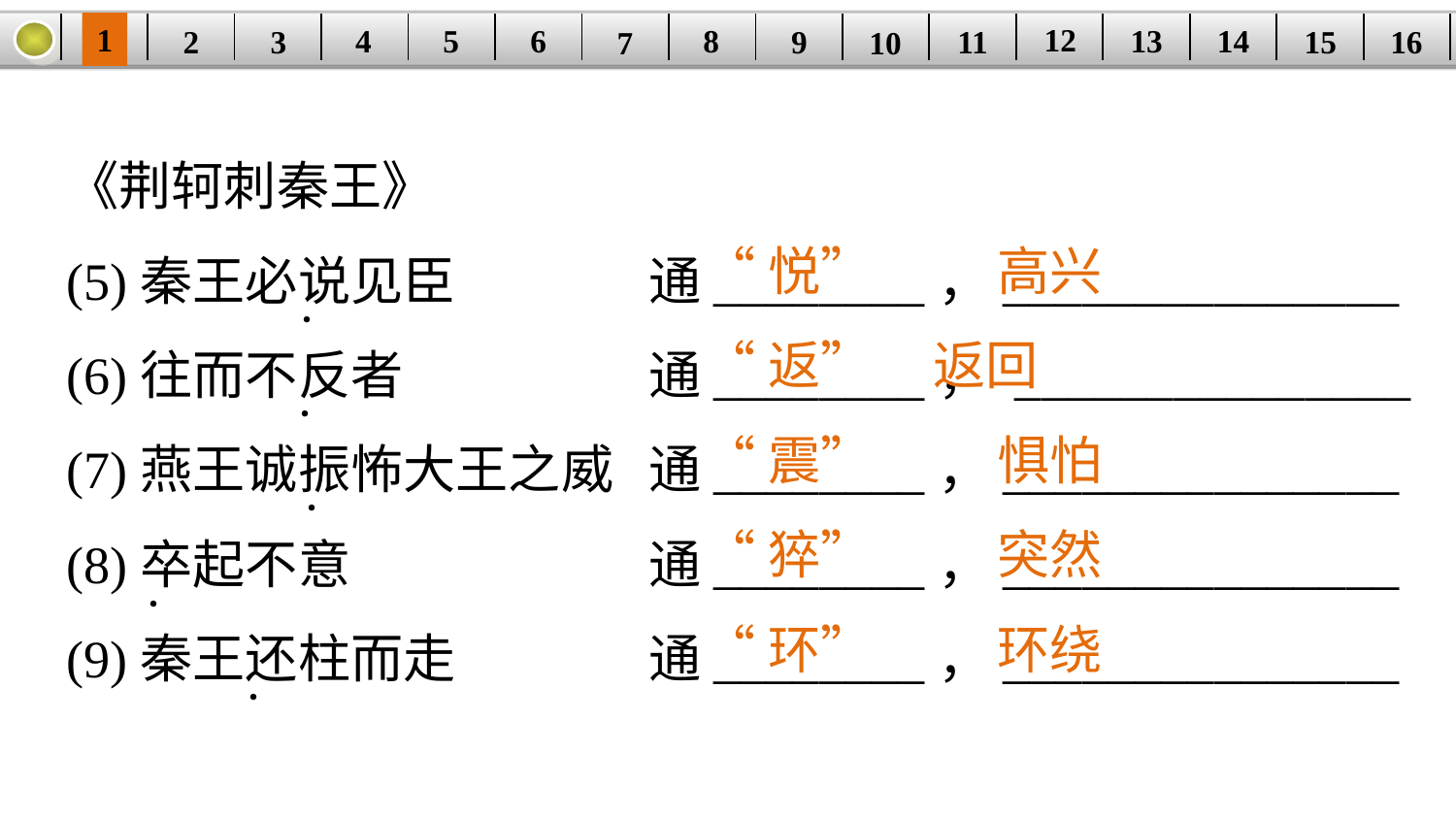

1
12
6
14
8
5
|  |  |  |  |  |  |  |  |  |  |  |  |  |  |  |  |
| --- | --- | --- | --- | --- | --- | --- | --- | --- | --- | --- | --- | --- | --- | --- | --- |
13
4
15
2
9
3
11
16
10
7

《荆轲刺秦王》
(5)秦王必说见臣  		通________，_______________
(6)往而不反者  		通________， _______________
(7)燕王诚振怖大王之威  	通________，_______________
(8)卒起不意  		通________，_______________
(9)秦王还柱而走  		通________，_______________
“悦”　      高兴
“返”     返回
“震”　      惧怕
“猝”　      突然
“环”　      环绕
·
·
·
·
·